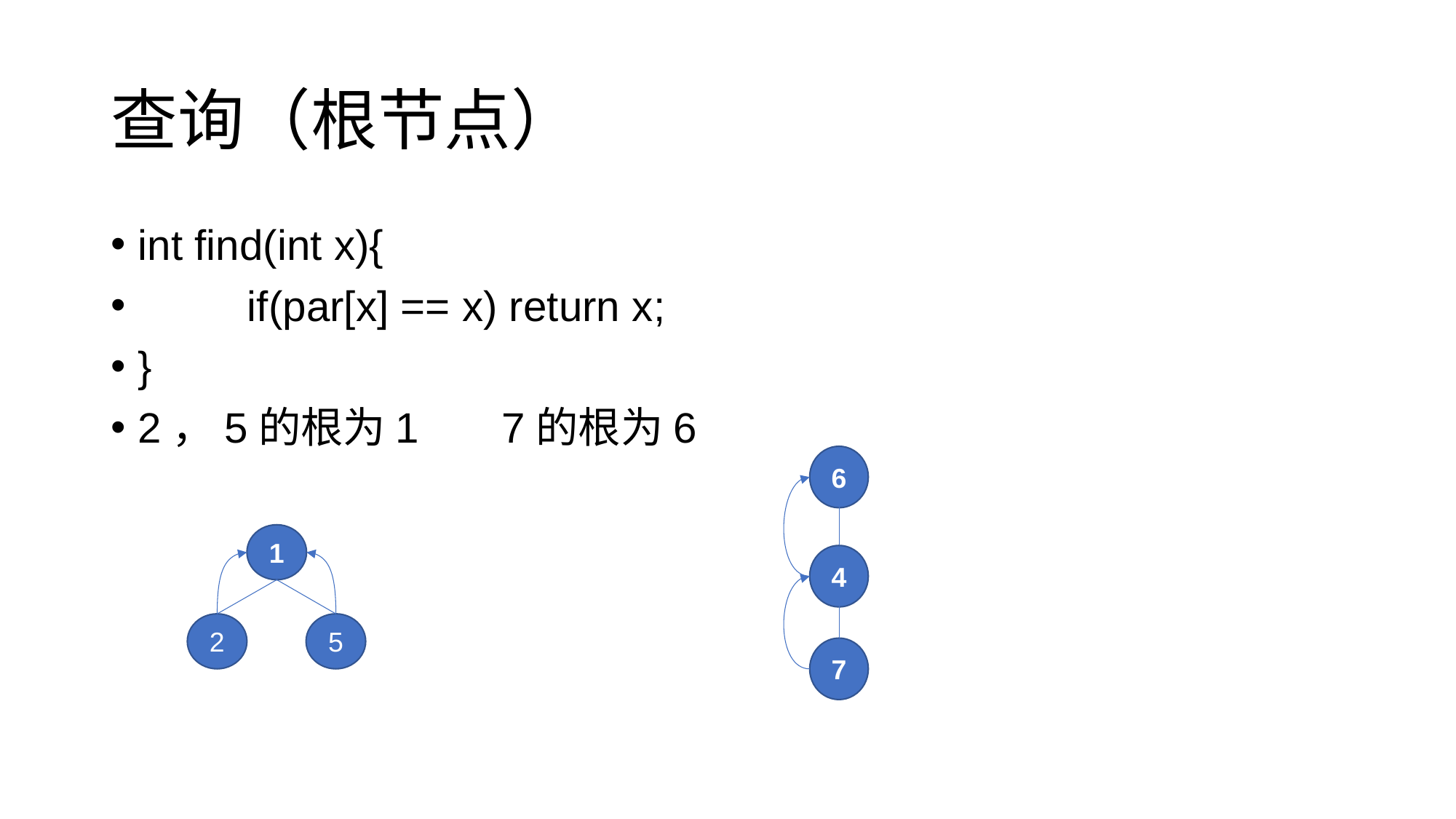

# 查询（根节点）
int find(int x){
	if(par[x] == x) return x;
}
2，5的根为1       7的根为6
6
1
4
2
5
7